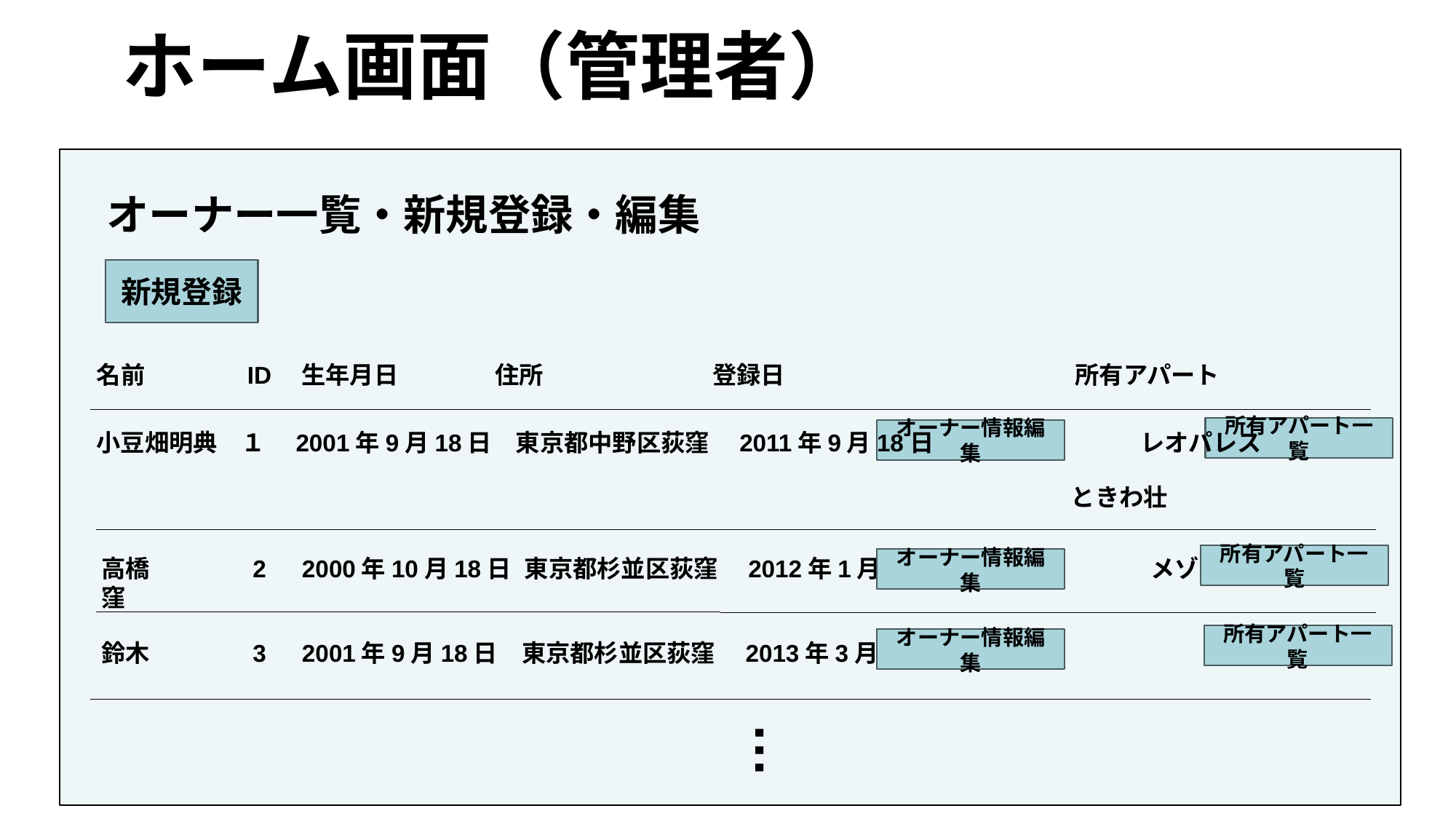

# ホーム画面（管理者）

オーナー一覧・新規登録・編集
新規登録
名前　　　　ID　生年月日　　　　住所　　　　　　　登録日　　　　　　　　　　　　所有アパート
所有アパート一覧
オーナー情報編集
小豆畑明典　１　2001年9月18日　東京都中野区荻窪　2011年9月18日　　　　　　　　  レオパレス
　　　　　　　　　　　　　　　　　　　　　　　　　　　　　　　　　　　　　　　　 ときわ壮
所有アパート一覧
高橋　　　　2　2000年10月18日  東京都杉並区荻窪　2012年1月18日　　　　　　　　  メゾン荻窪
オーナー情報編集
所有アパート一覧
オーナー情報編集
鈴木　　　　3　2001年9月18日　東京都杉並区荻窪　2013年3月18日
…